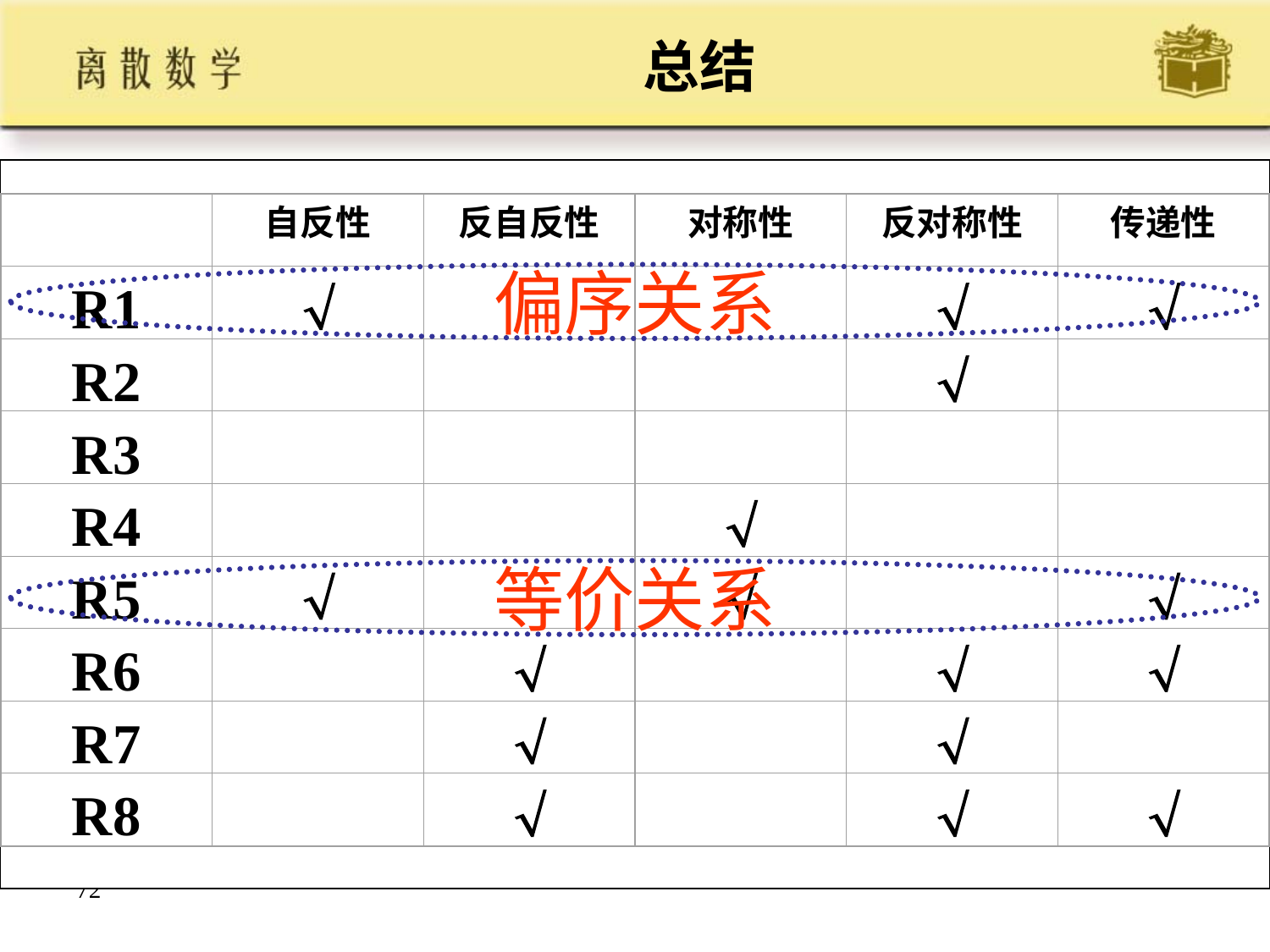

# 总结

自反性

反自反性

对称性

反对称性

传递性

R1

√

√

√

R2

√

R3

R4

√

R5

√

√

√

R6

√

√

√

R7

√

√

R8

√

√

√

偏序关系
等价关系
72